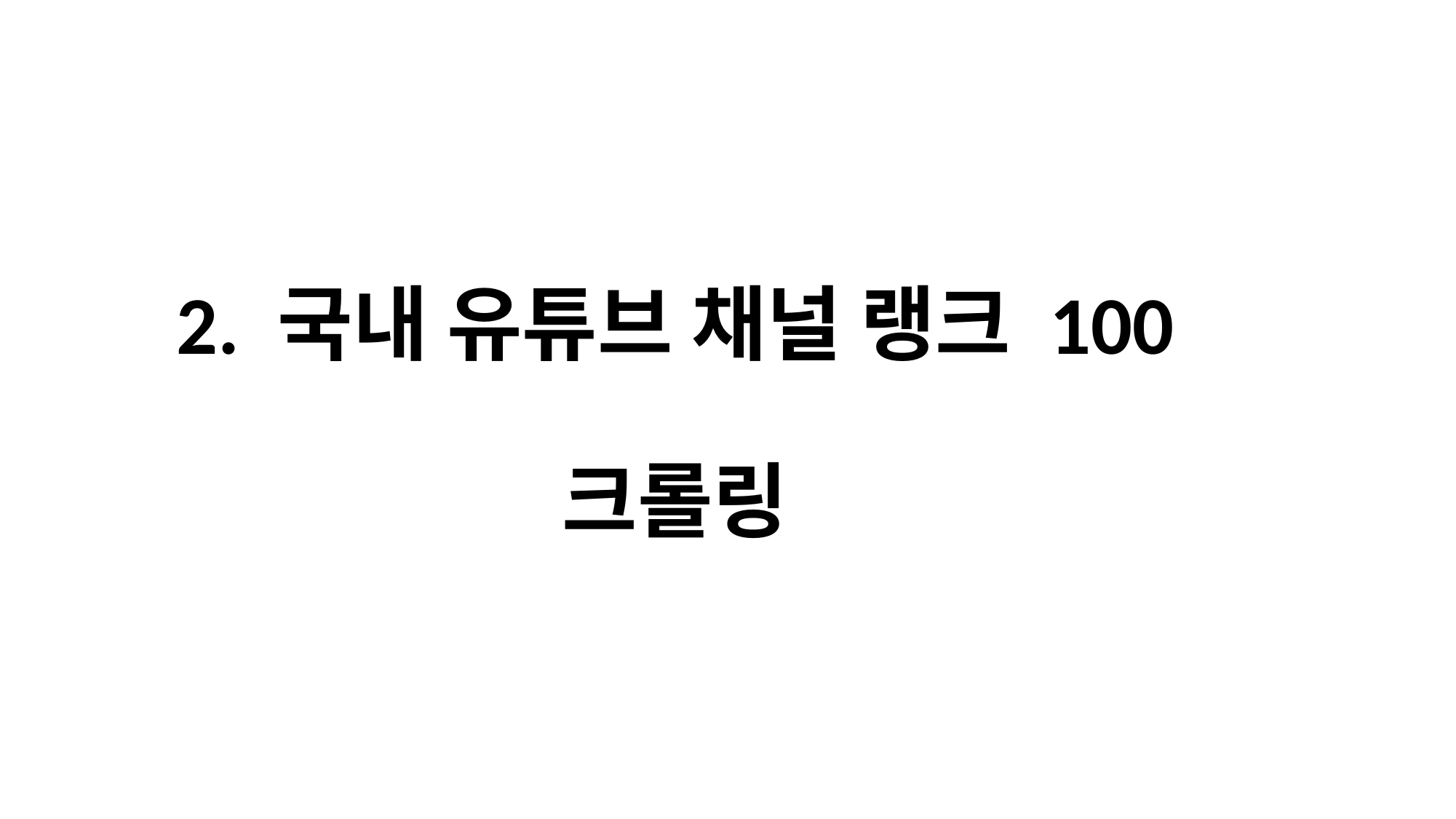

# 2. 국내 유튜브 채널 랭크 100 크롤링